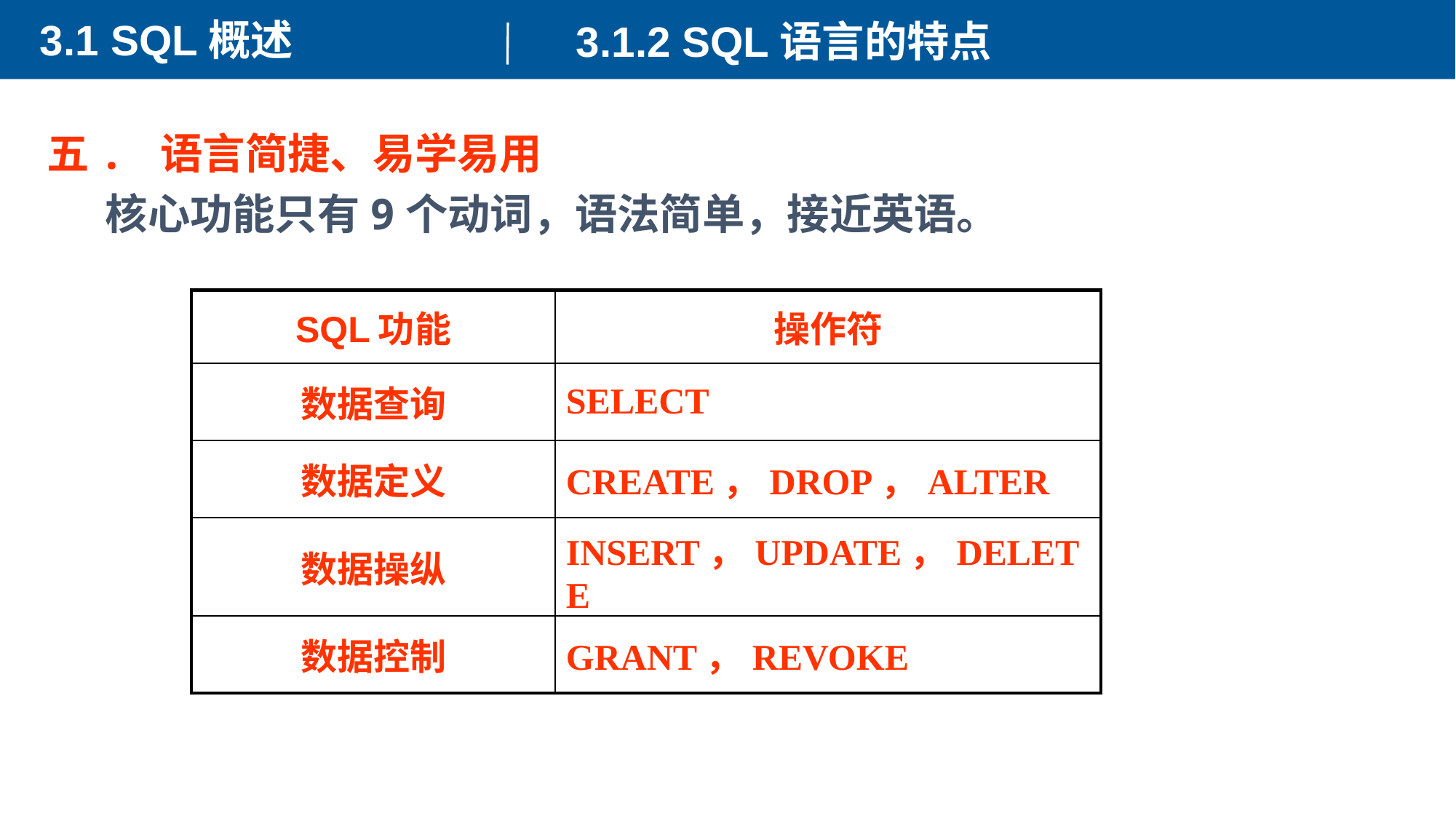

3.1 SQL概述
3.1.2 SQL语言的特点
五. 语言简捷、易学易用
     核心功能只有9个动词，语法简单，接近英语。
| SQL功能 | 操作符 |
| --- | --- |
| 数据查询 | SELECT |
| 数据定义 | CREATE，DROP，ALTER |
| 数据操纵 | INSERT，UPDATE，DELETE |
| 数据控制 | GRANT，REVOKE |